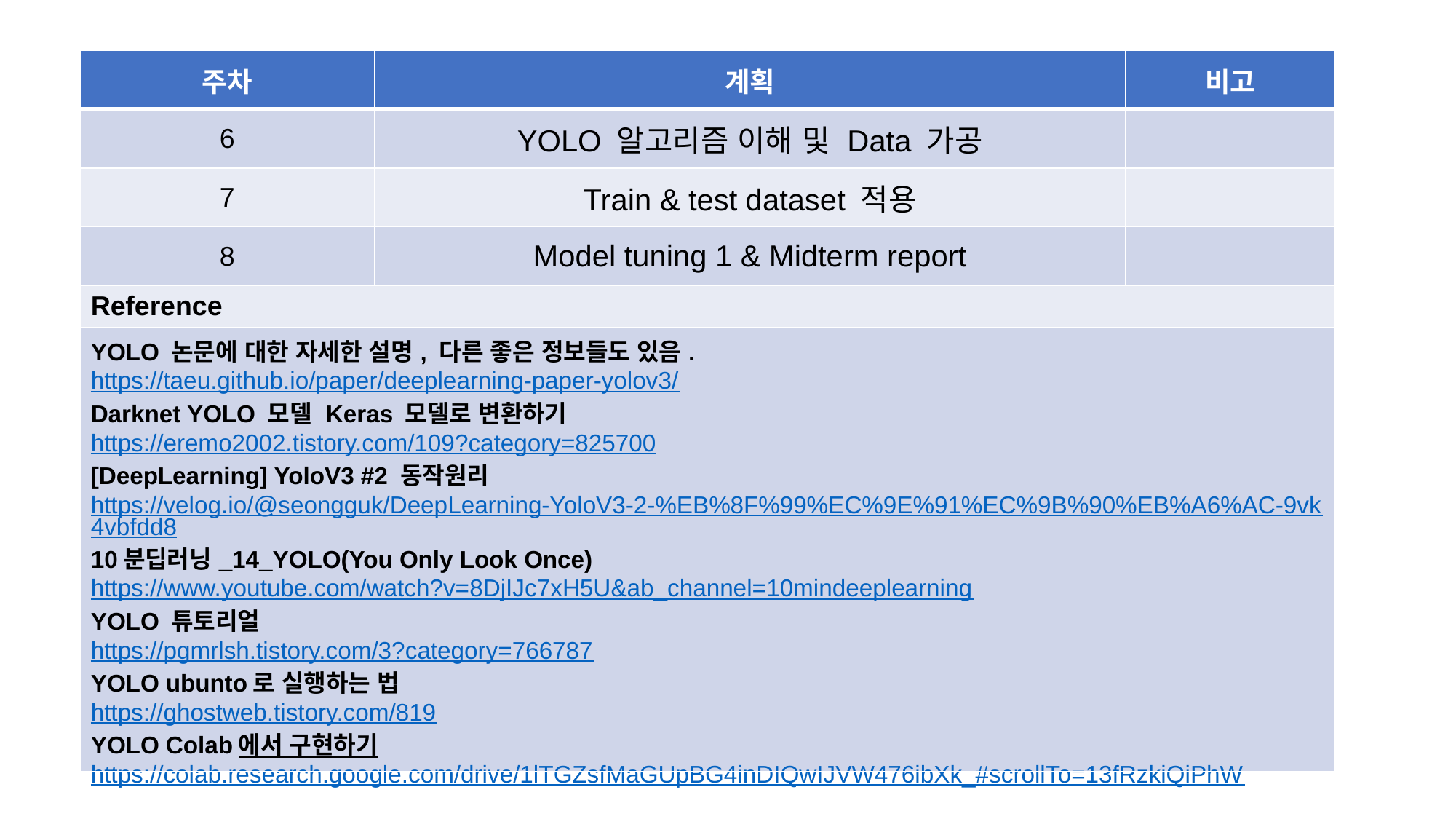

| 주차 | 계획 | 비고 |
| --- | --- | --- |
| 6 | YOLO 알고리즘 이해 및 Data 가공 |  |
| 7 | Train & test dataset 적용 |  |
| 8 | Model tuning 1 & Midterm report |  |
| Reference |  |  |
| YOLO 논문에 대한 자세한 설명, 다른 좋은 정보들도 있음. https://taeu.github.io/paper/deeplearning-paper-yolov3/ Darknet YOLO 모델 Keras 모델로 변환하기 https://eremo2002.tistory.com/109?category=825700 [DeepLearning] YoloV3 #2 동작원리 https://velog.io/@seongguk/DeepLearning-YoloV3-2-%EB%8F%99%EC%9E%91%EC%9B%90%EB%A6%AC-9vk4vbfdd8 10분딥러닝\_14\_YOLO(You Only Look Once) https://www.youtube.com/watch?v=8DjIJc7xH5U&ab\_channel=10mindeeplearning YOLO 튜토리얼 https://pgmrlsh.tistory.com/3?category=766787 YOLO ubunto로 실행하는 법 https://ghostweb.tistory.com/819 YOLO Colab에서 구현하기 https://colab.research.google.com/drive/1lTGZsfMaGUpBG4inDIQwIJVW476ibXk\_#scrollTo=13fRzkiQiPhW |  |  |